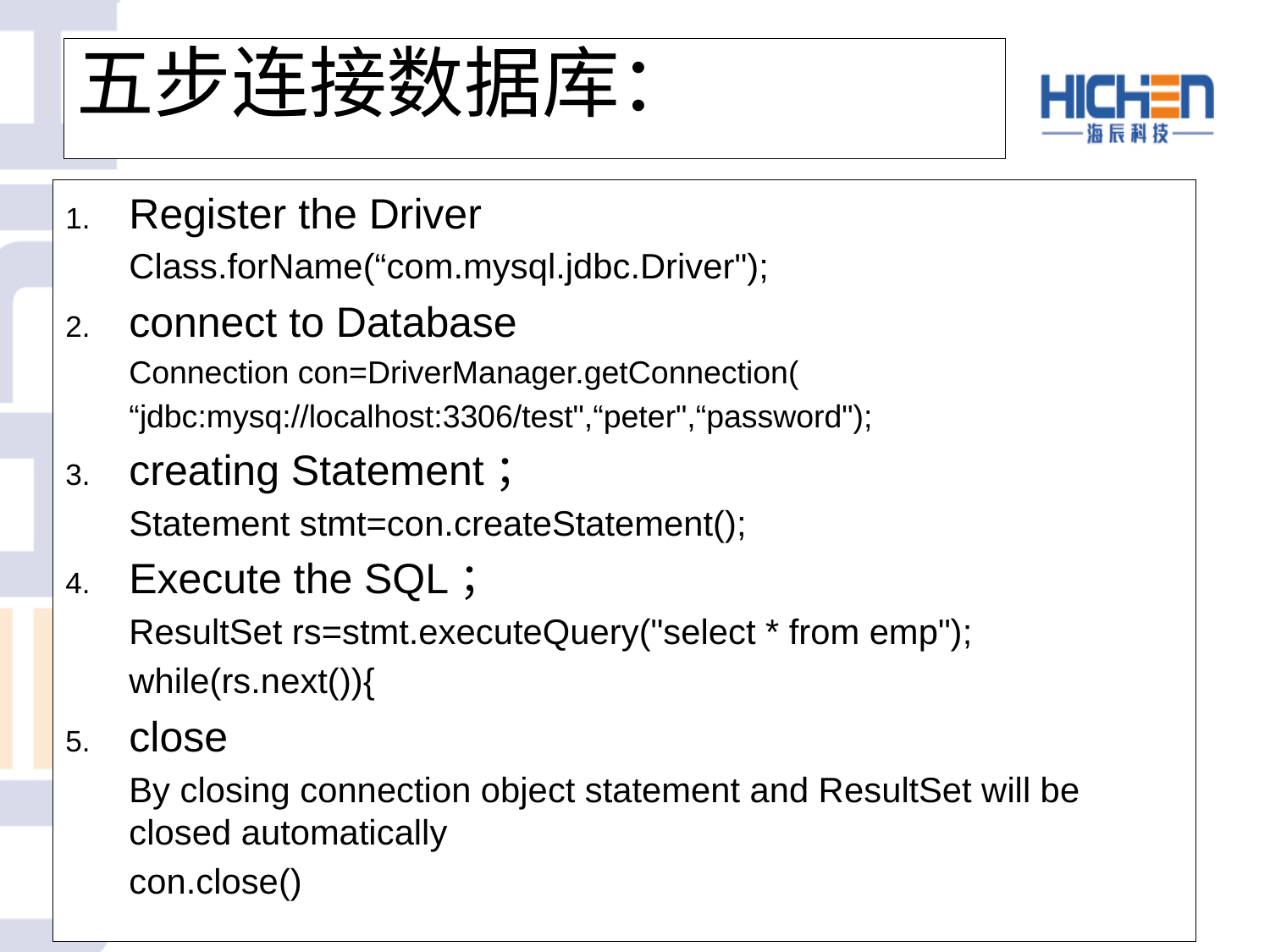

# 五步连接数据库：
Register the Driver
Class.forName(“com.mysql.jdbc.Driver");
connect to Database
Connection con=DriverManager.getConnection(
“jdbc:mysq://localhost:3306/test",“peter",“password");
creating Statement；
Statement stmt=con.createStatement();
Execute the SQL；
ResultSet rs=stmt.executeQuery("select * from emp");
while(rs.next()){
close
By closing connection object statement and ResultSet will be closed automatically
con.close()